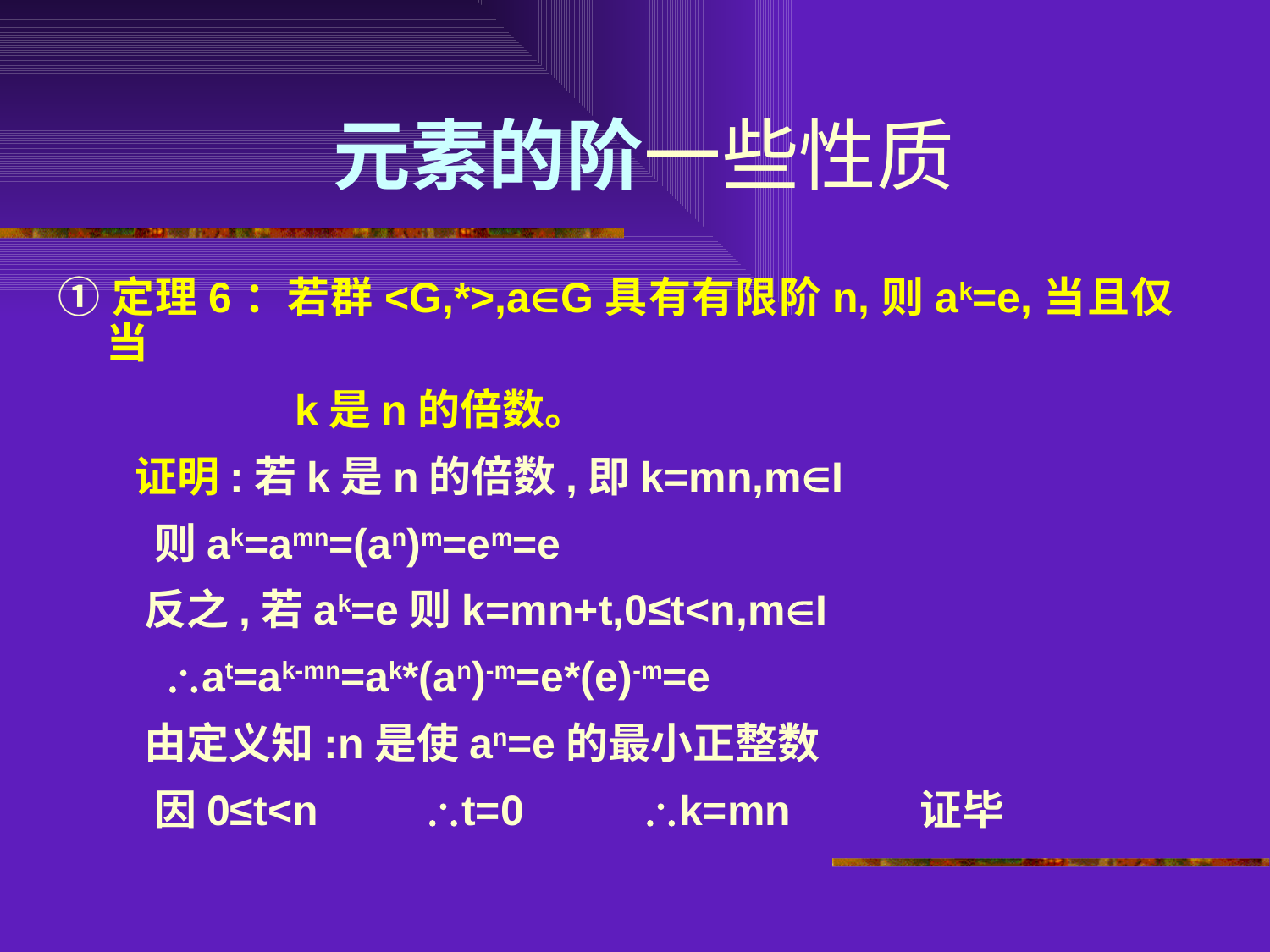

# 元素的阶一些性质
①定理6：若群<G,*>,a∈G具有有限阶n,则ak=e,当且仅当
                    k是n的倍数。
       证明:若k是n的倍数,即k=mn,m∈I
         则ak=amn=(an)m=em=e
        反之,若ak=e则k=mn+t,0≤t<n,m∈I
         ∴at=ak-mn=ak*(an)-m=e*(e)-m=e
        由定义知:n是使an=e的最小正整数
         因0≤t<n         ∴t=0          ∴k=mn          证毕